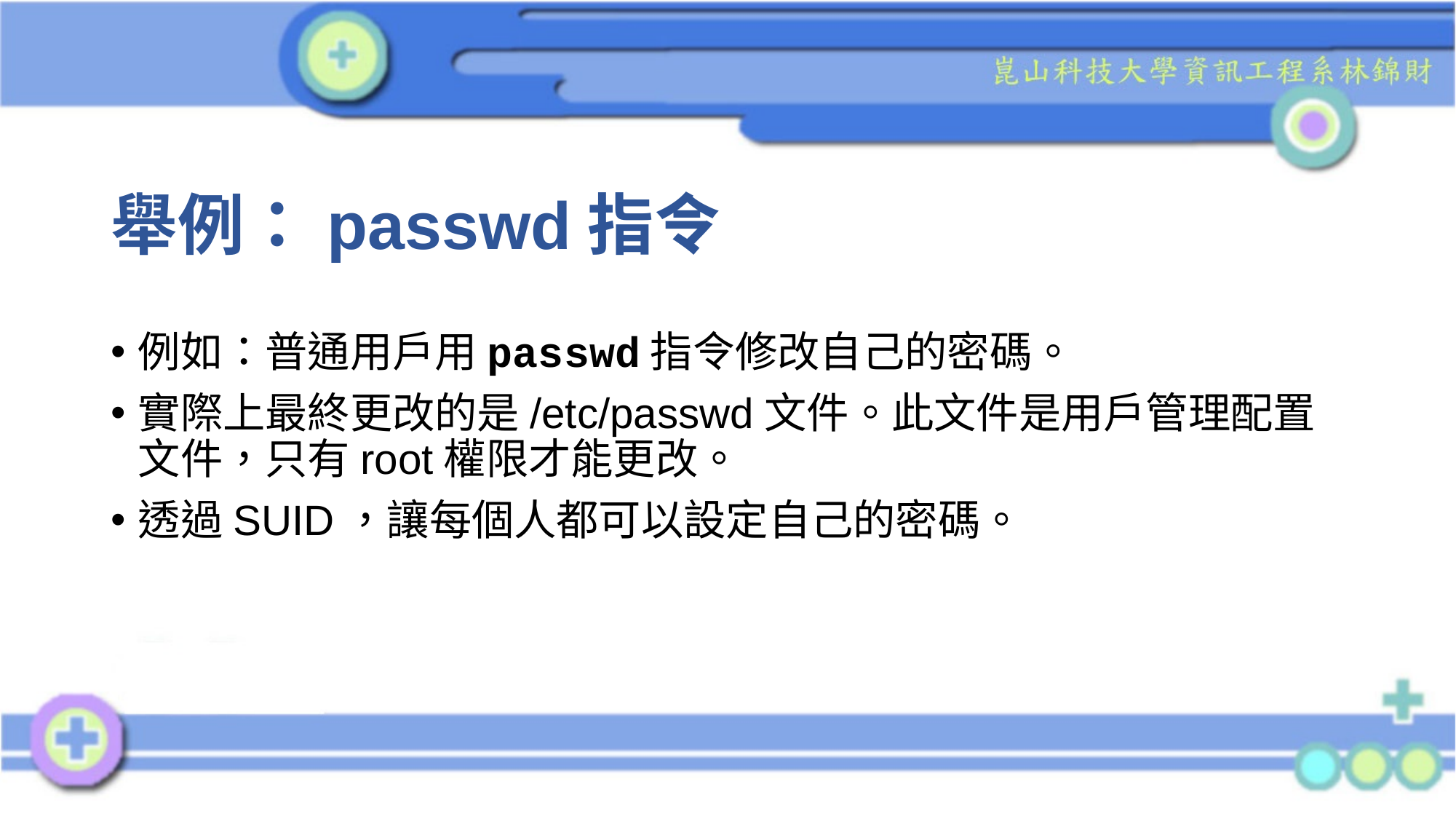

# 舉例：passwd指令
例如：普通用戶用passwd指令修改自己的密碼。
實際上最終更改的是/etc/passwd文件。此文件是用戶管理配置文件，只有root權限才能更改。
透過SUID，讓每個人都可以設定自己的密碼。